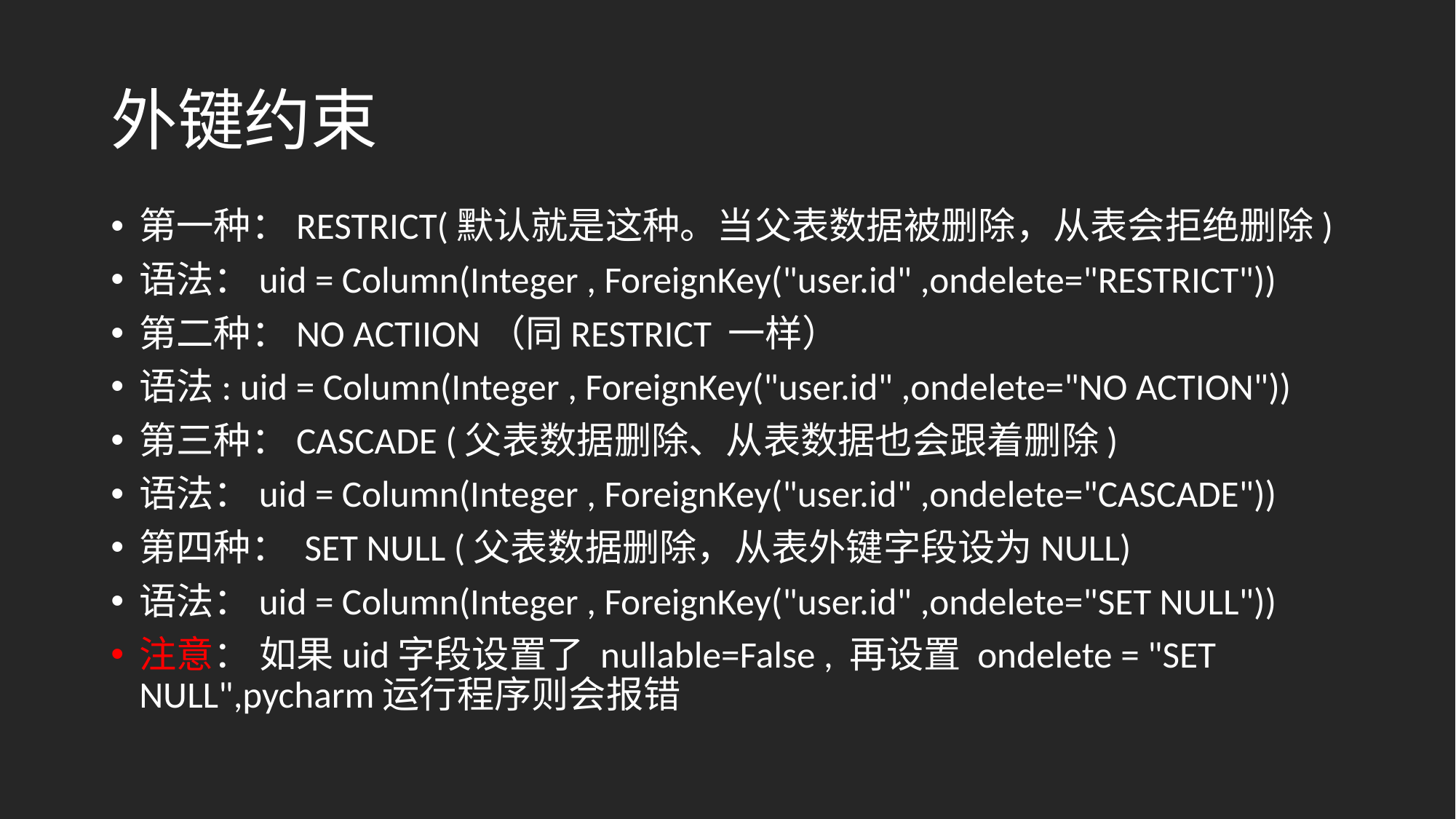

# 外键约束
第一种：RESTRICT(默认就是这种。当父表数据被删除，从表会拒绝删除)
语法：uid = Column(Integer , ForeignKey("user.id" ,ondelete="RESTRICT"))
第二种：NO ACTIION（同RESTRICT 一样）
语法: uid = Column(Integer , ForeignKey("user.id" ,ondelete="NO ACTION"))
第三种：CASCADE (父表数据删除、从表数据也会跟着删除)
语法：uid = Column(Integer , ForeignKey("user.id" ,ondelete="CASCADE"))
第四种： SET NULL (父表数据删除，从表外键字段设为NULL)
语法：uid = Column(Integer , ForeignKey("user.id" ,ondelete="SET NULL"))
注意： 如果uid字段设置了 nullable=False , 再设置 ondelete = "SET NULL",pycharm运行程序则会报错